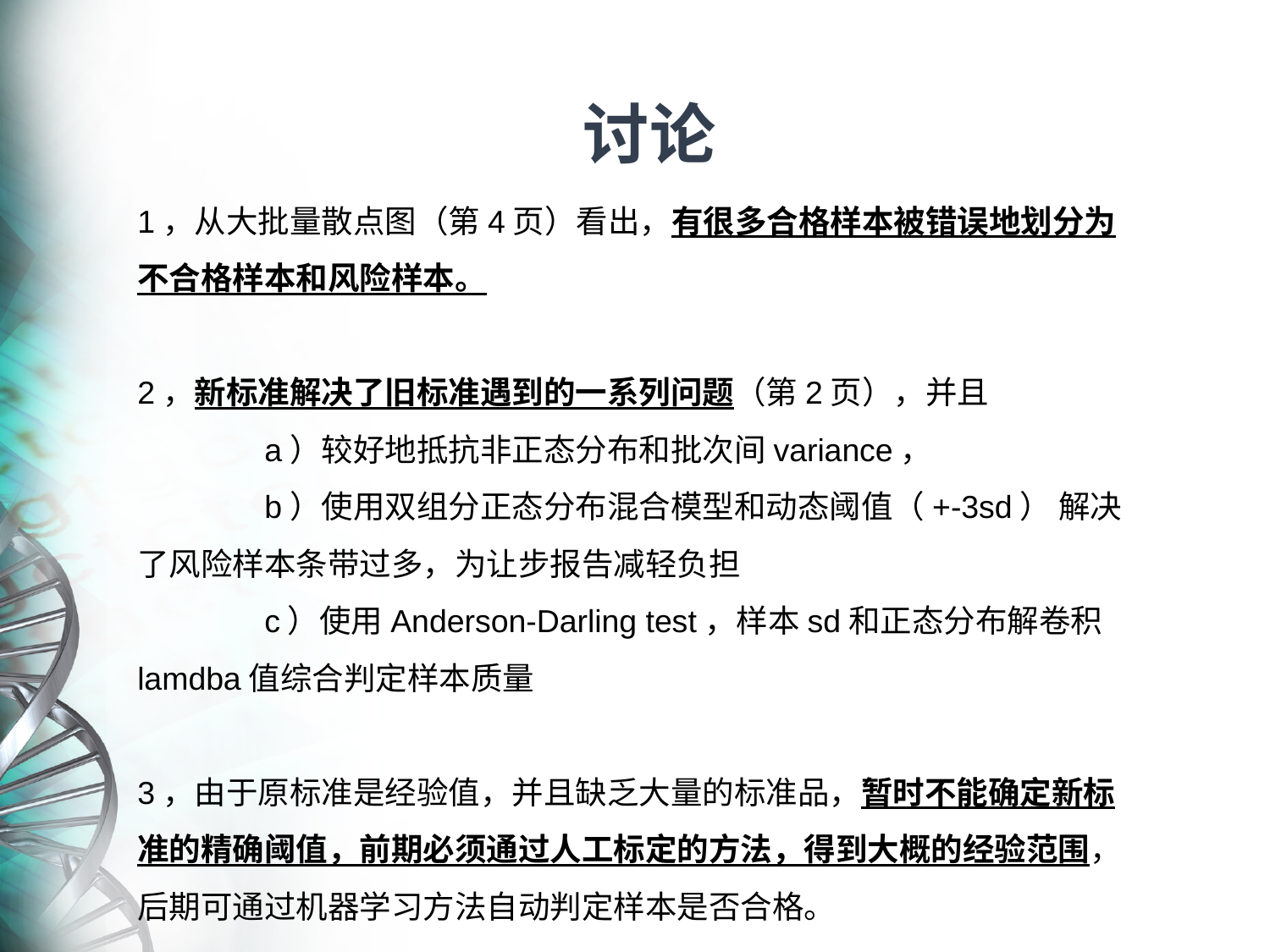

讨论
1，从大批量散点图（第4页）看出，有很多合格样本被错误地划分为不合格样本和风险样本。

2，新标准解决了旧标准遇到的一系列问题（第2页），并且
	a）较好地抵抗非正态分布和批次间variance，
	b）使用双组分正态分布混合模型和动态阈值（+-3sd） 解决了风险样本条带过多，为让步报告减轻负担
	c）使用Anderson-Darling test，样本sd和正态分布解卷积lamdba值综合判定样本质量

3，由于原标准是经验值，并且缺乏大量的标准品，暂时不能确定新标准的精确阈值，前期必须通过人工标定的方法，得到大概的经验范围，后期可通过机器学习方法自动判定样本是否合格。